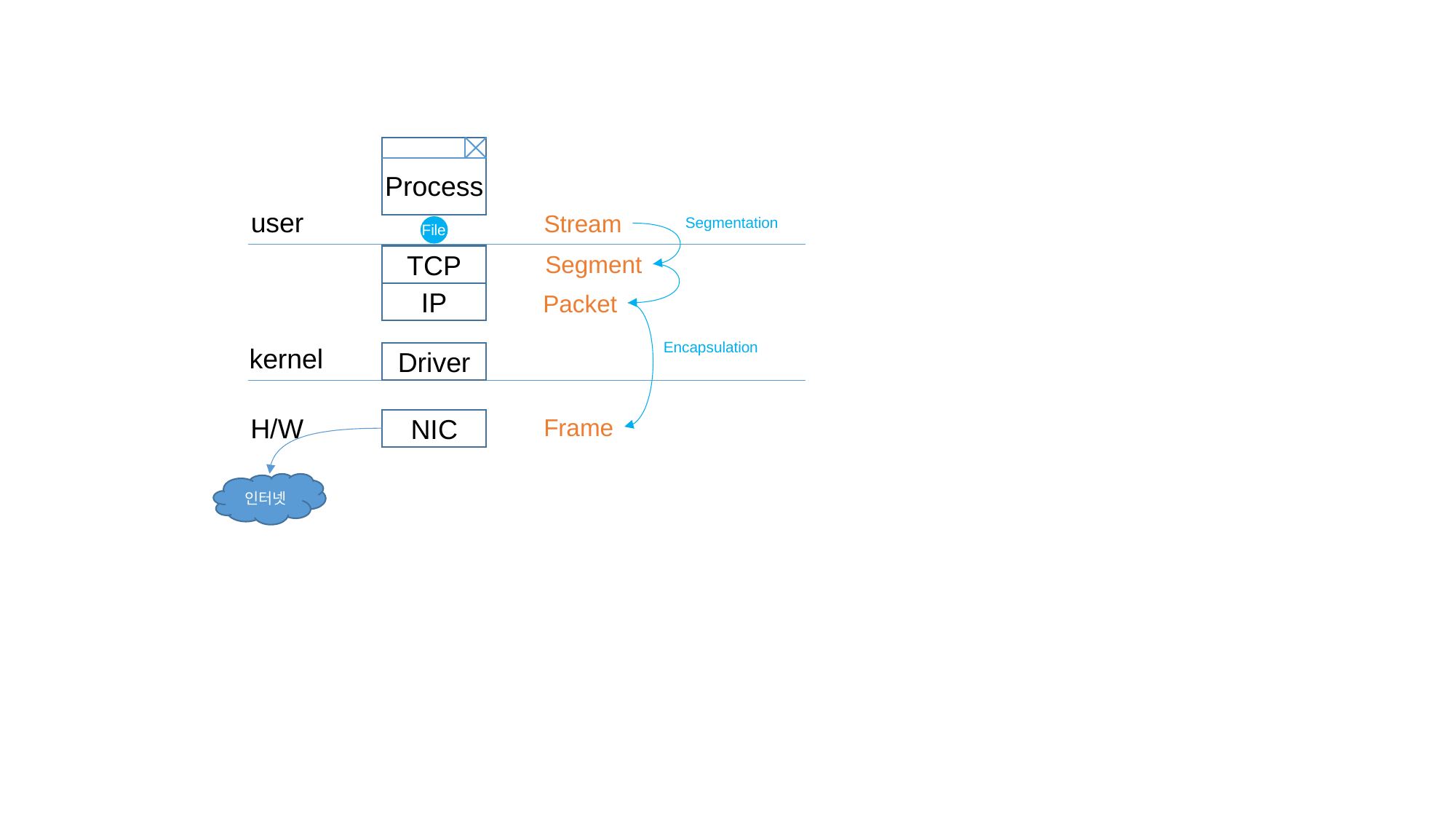

Process
user
Stream
Segmentation
File

Segment
TCP
Packet
IP
Encapsulation
kernel
Driver
H/W
Frame
NIC
인터넷